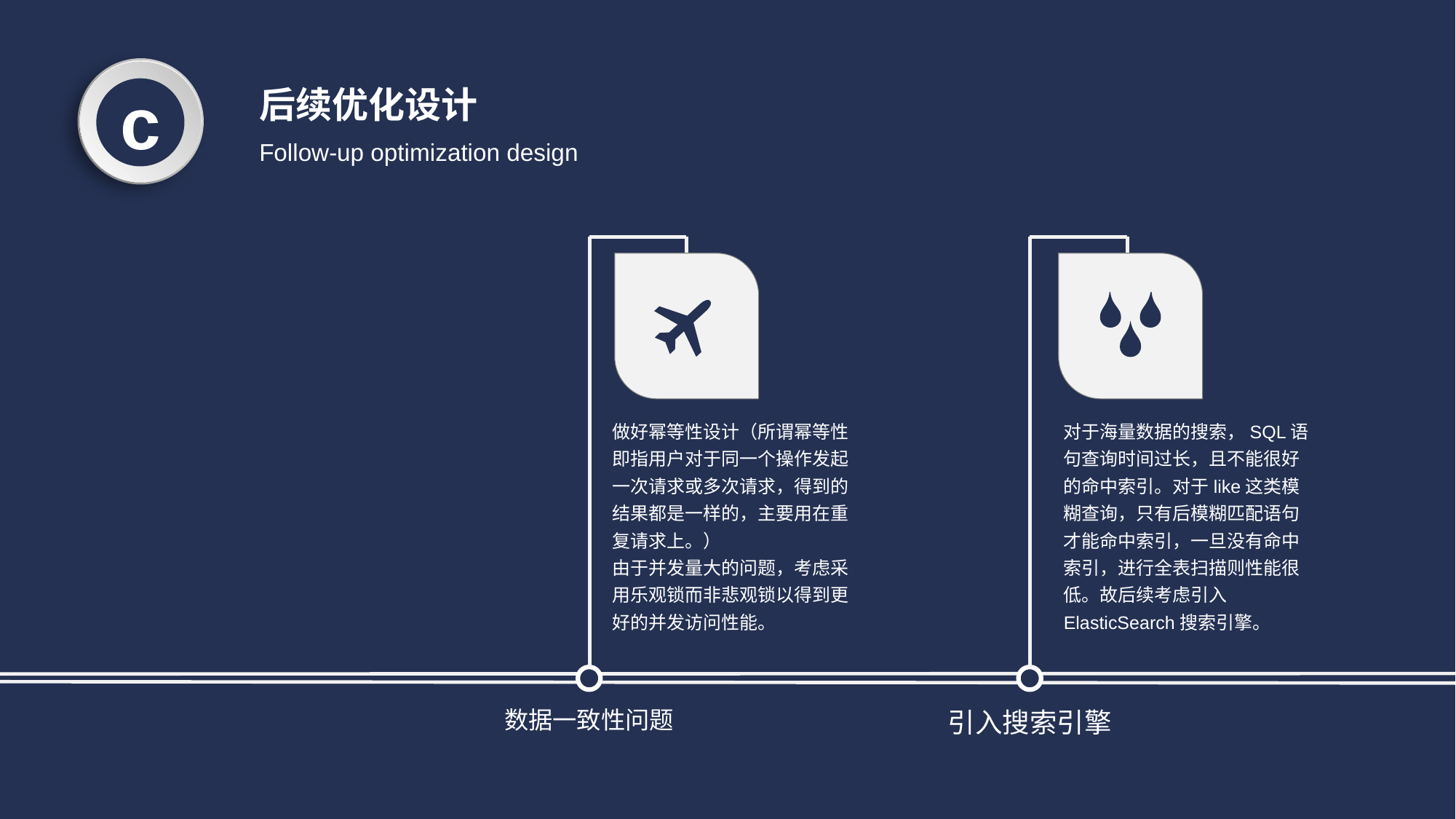

c
后续优化设计
Follow-up optimization design

做好幂等性设计（所谓幂等性即指用户对于同一个操作发起一次请求或多次请求，得到的结果都是一样的，主要用在重复请求上。）
由于并发量大的问题，考虑采用乐观锁而非悲观锁以得到更好的并发访问性能。

对于海量数据的搜索，SQL语句查询时间过长，且不能很好的命中索引。对于like这类模糊查询，只有后模糊匹配语句才能命中索引，一旦没有命中索引，进行全表扫描则性能很低。故后续考虑引入ElasticSearch搜索引擎。

数据一致性问题
引入搜索引擎